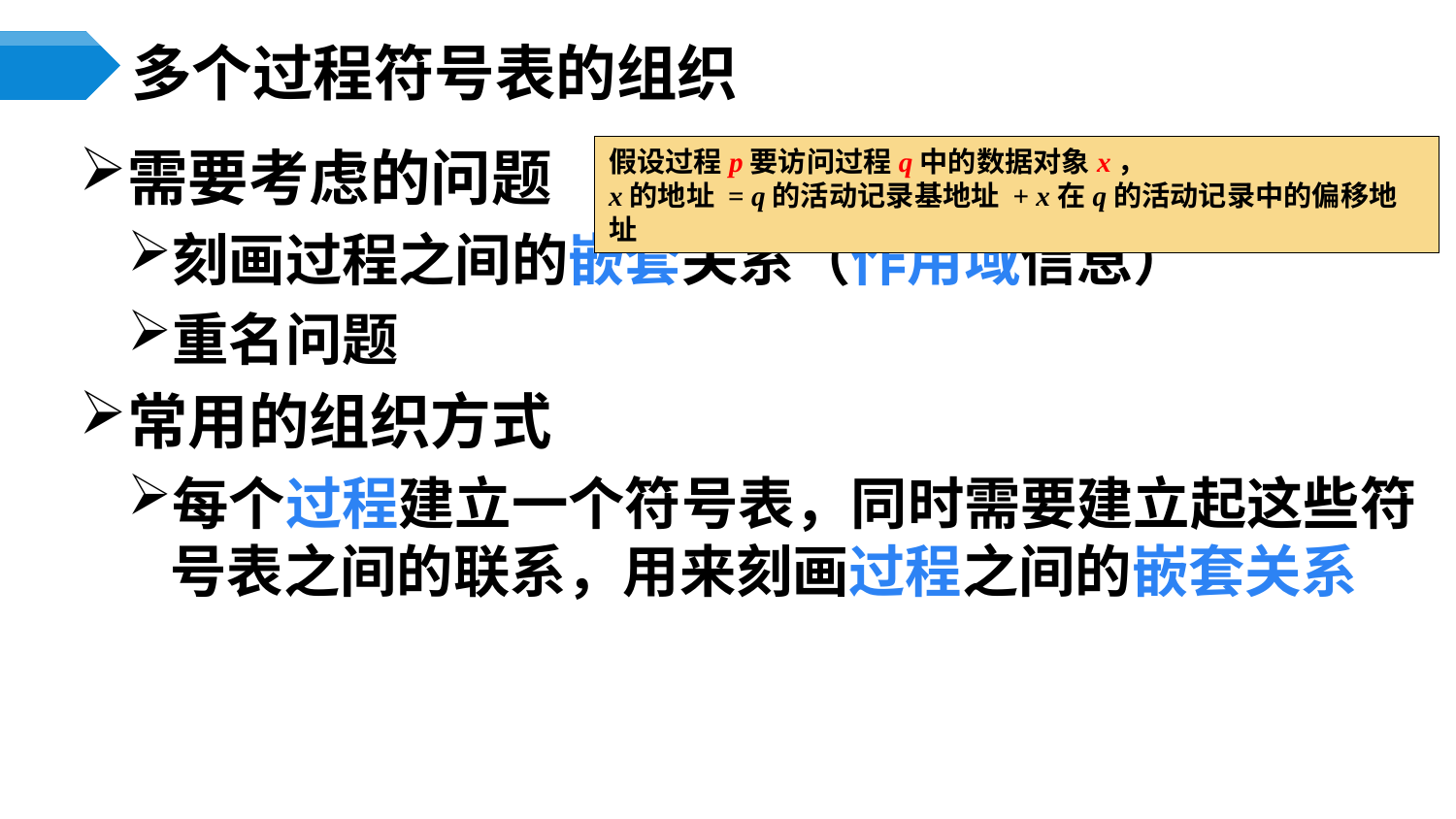

# 多个过程符号表的组织
需要考虑的问题
刻画过程之间的嵌套关系（作用域信息）
重名问题
常用的组织方式
每个过程建立一个符号表，同时需要建立起这些符号表之间的联系，用来刻画过程之间的嵌套关系
假设过程p要访问过程q中的数据对象x，
x的地址 = q的活动记录基地址 + x在q的活动记录中的偏移地址